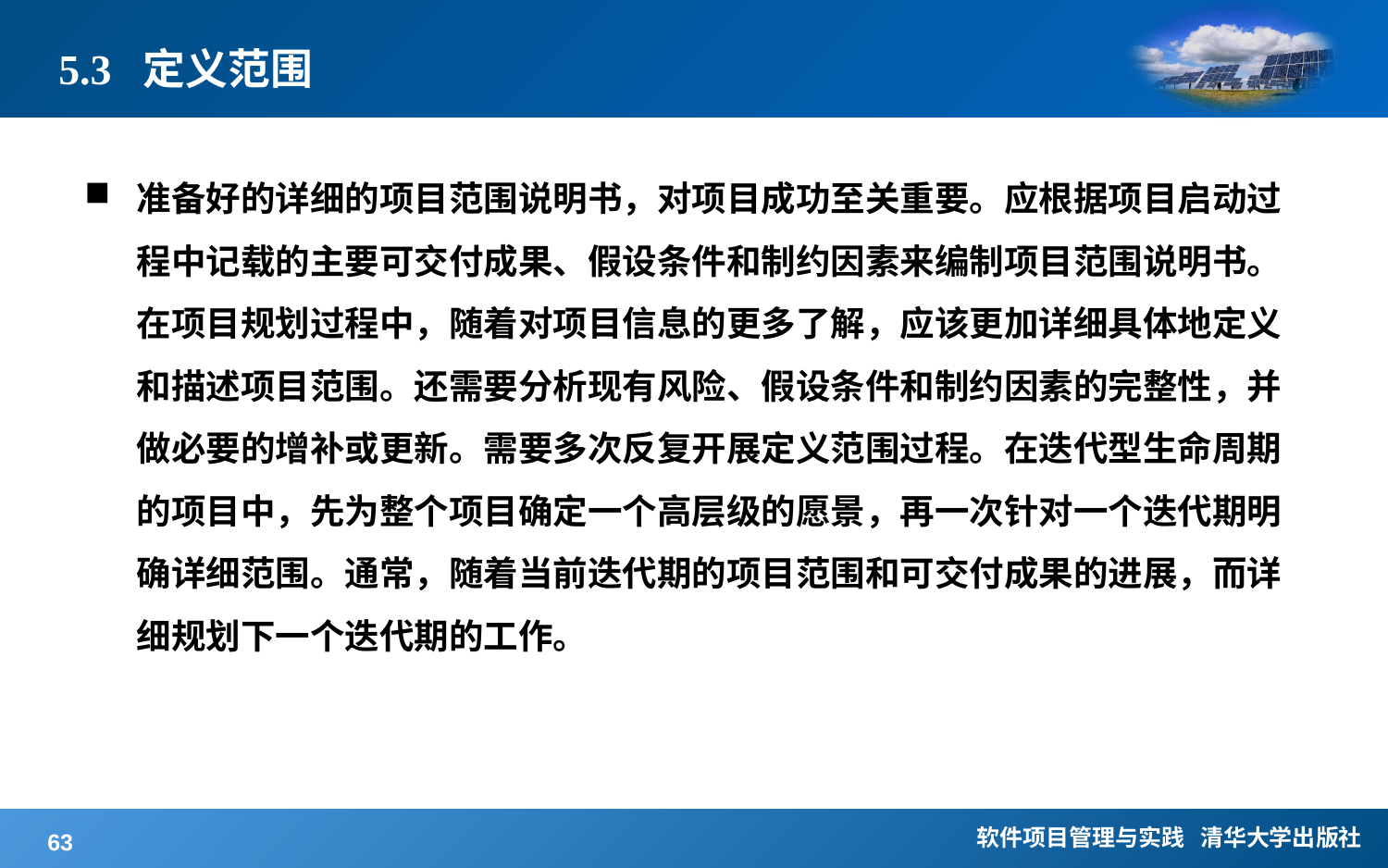

# 5.3  定义范围
准备好的详细的项目范围说明书，对项目成功至关重要。应根据项目启动过程中记载的主要可交付成果、假设条件和制约因素来编制项目范围说明书。在项目规划过程中，随着对项目信息的更多了解，应该更加详细具体地定义和描述项目范围。还需要分析现有风险、假设条件和制约因素的完整性，并做必要的增补或更新。需要多次反复开展定义范围过程。在迭代型生命周期的项目中，先为整个项目确定一个高层级的愿景，再一次针对一个迭代期明确详细范围。通常，随着当前迭代期的项目范围和可交付成果的进展，而详细规划下一个迭代期的工作。